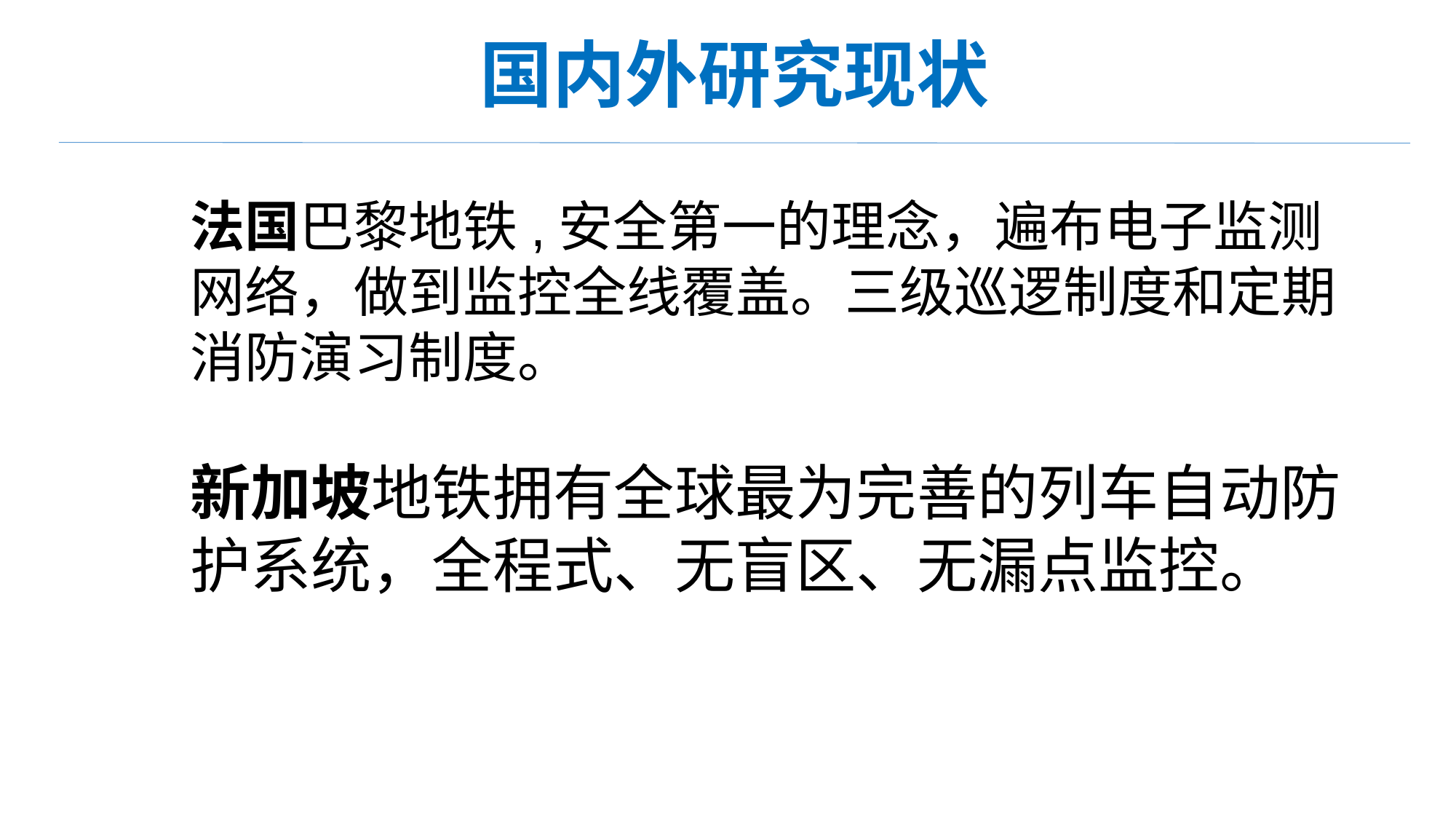

国内外研究现状
法国巴黎地铁,安全第一的理念，遍布电子监测网络，做到监控全线覆盖。三级巡逻制度和定期消防演习制度。

新加坡地铁拥有全球最为完善的列车自动防护系统，全程式、无盲区、无漏点监控。
9